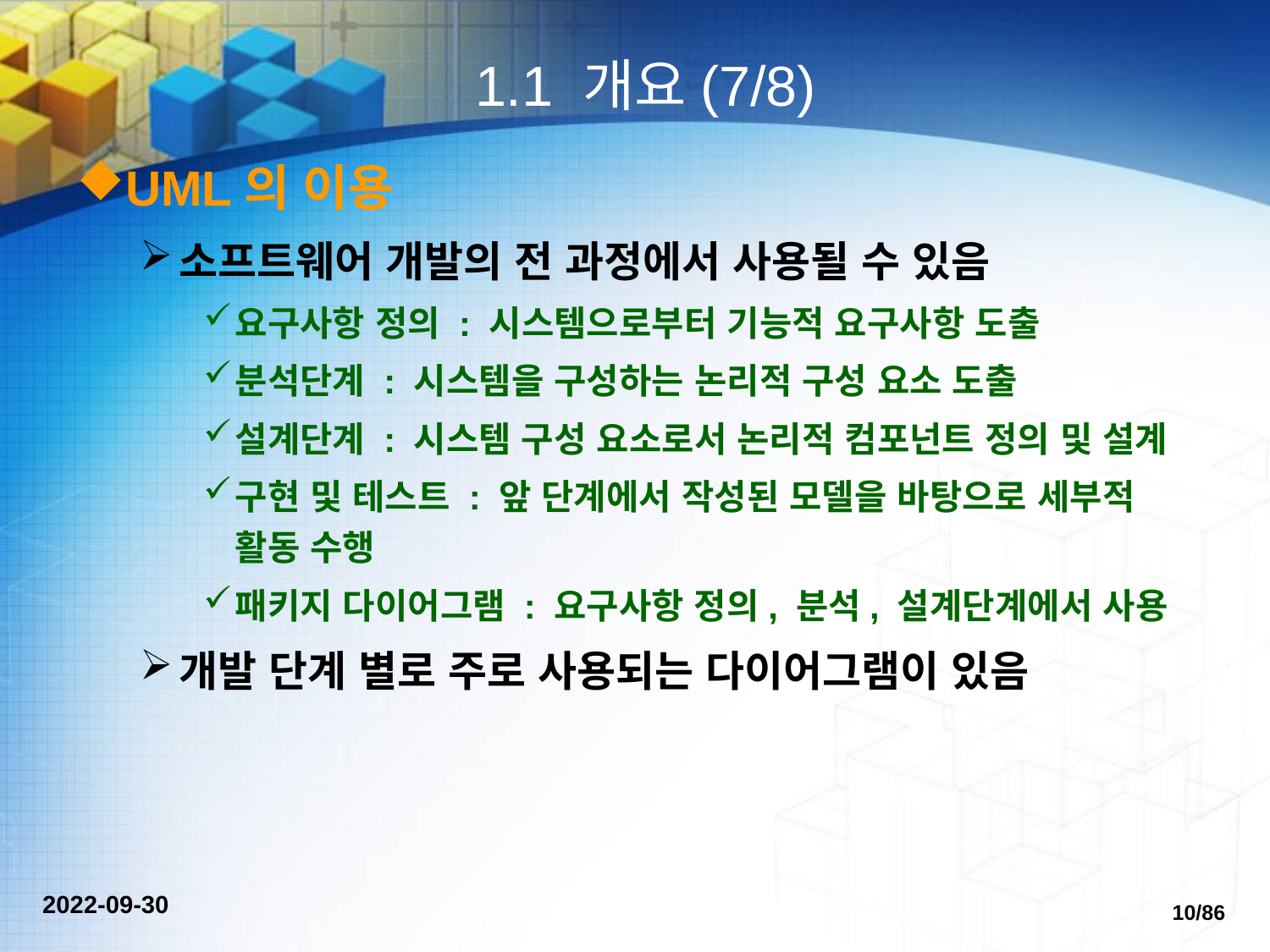

# 1.1 개요(7/8)
UML의 이용
소프트웨어 개발의 전 과정에서 사용될 수 있음
요구사항 정의 : 시스템으로부터 기능적 요구사항 도출
분석단계 : 시스템을 구성하는 논리적 구성 요소 도출
설계단계 : 시스템 구성 요소로서 논리적 컴포넌트 정의 및 설계
구현 및 테스트 : 앞 단계에서 작성된 모델을 바탕으로 세부적 활동 수행
패키지 다이어그램 : 요구사항 정의, 분석, 설계단계에서 사용
개발 단계 별로 주로 사용되는 다이어그램이 있음
2022-09-30
10/86